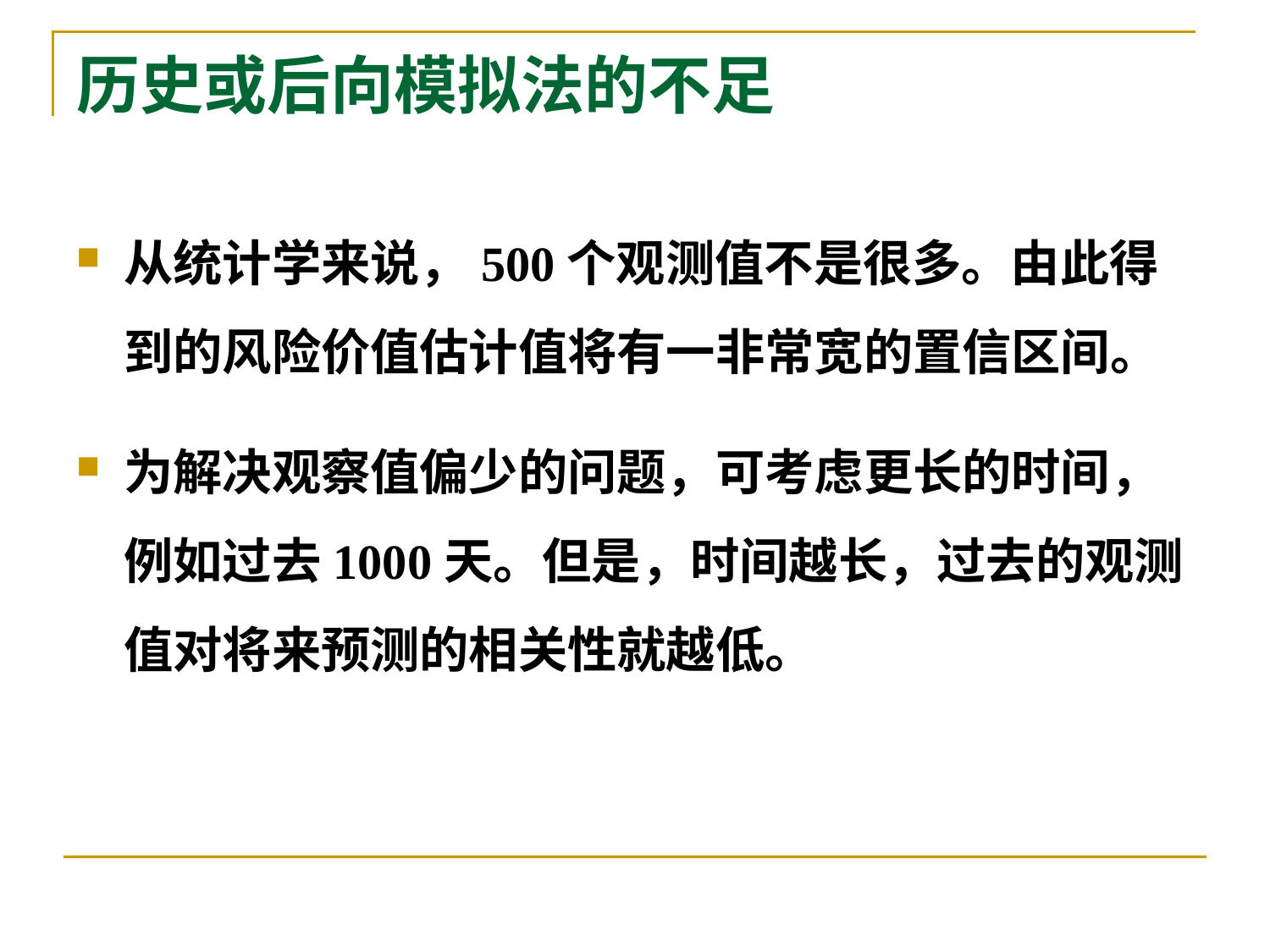

# 历史或后向模拟法的不足
从统计学来说，500个观测值不是很多。由此得到的风险价值估计值将有一非常宽的置信区间。
为解决观察值偏少的问题，可考虑更长的时间，例如过去1000天。但是，时间越长，过去的观测值对将来预测的相关性就越低。